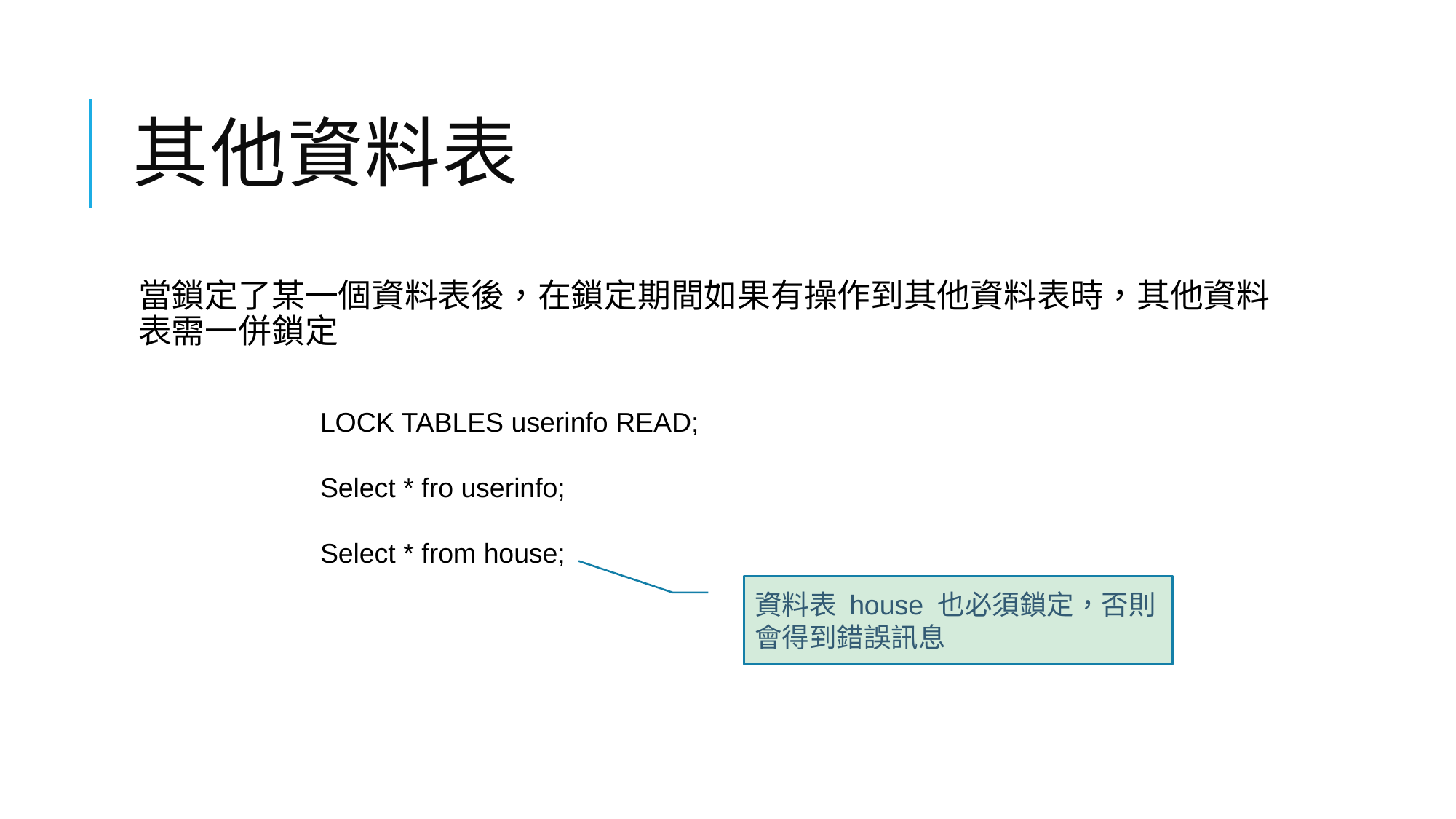

# 其他資料表
當鎖定了某一個資料表後，在鎖定期間如果有操作到其他資料表時，其他資料表需一併鎖定
LOCK TABLES userinfo READ;

Select * fro userinfo;

Select * from house;
資料表 house 也必須鎖定，否則會得到錯誤訊息